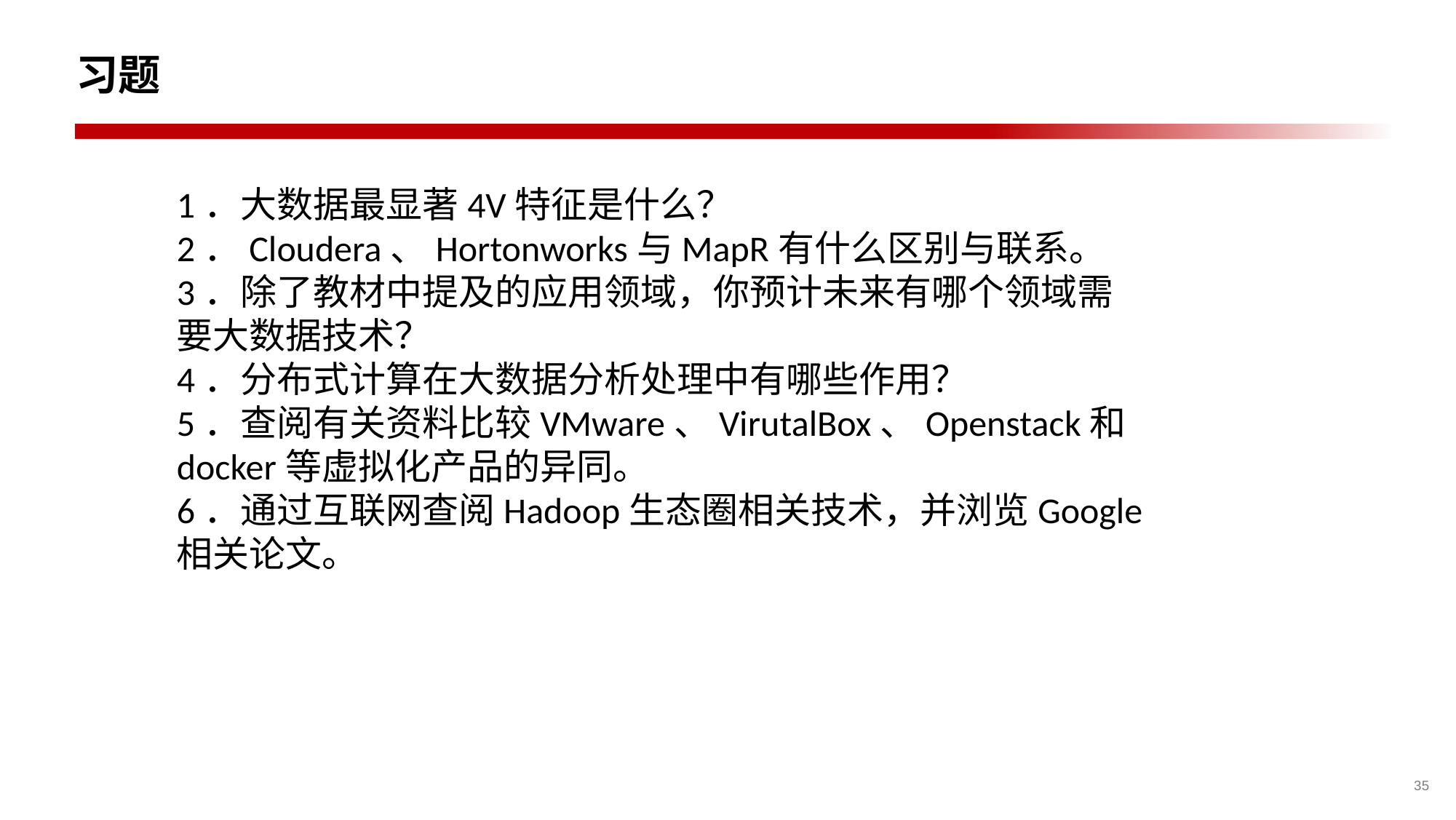

习题

1．大数据最显著4V特征是什么？
2．Cloudera、Hortonworks与MapR有什么区别与联系。
3．除了教材中提及的应用领域，你预计未来有哪个领域需要大数据技术？
4．分布式计算在大数据分析处理中有哪些作用？
5．查阅有关资料比较VMware、VirutalBox、Openstack和docker等虚拟化产品的异同。
6．通过互联网查阅Hadoop生态圈相关技术，并浏览Google相关论文。
35